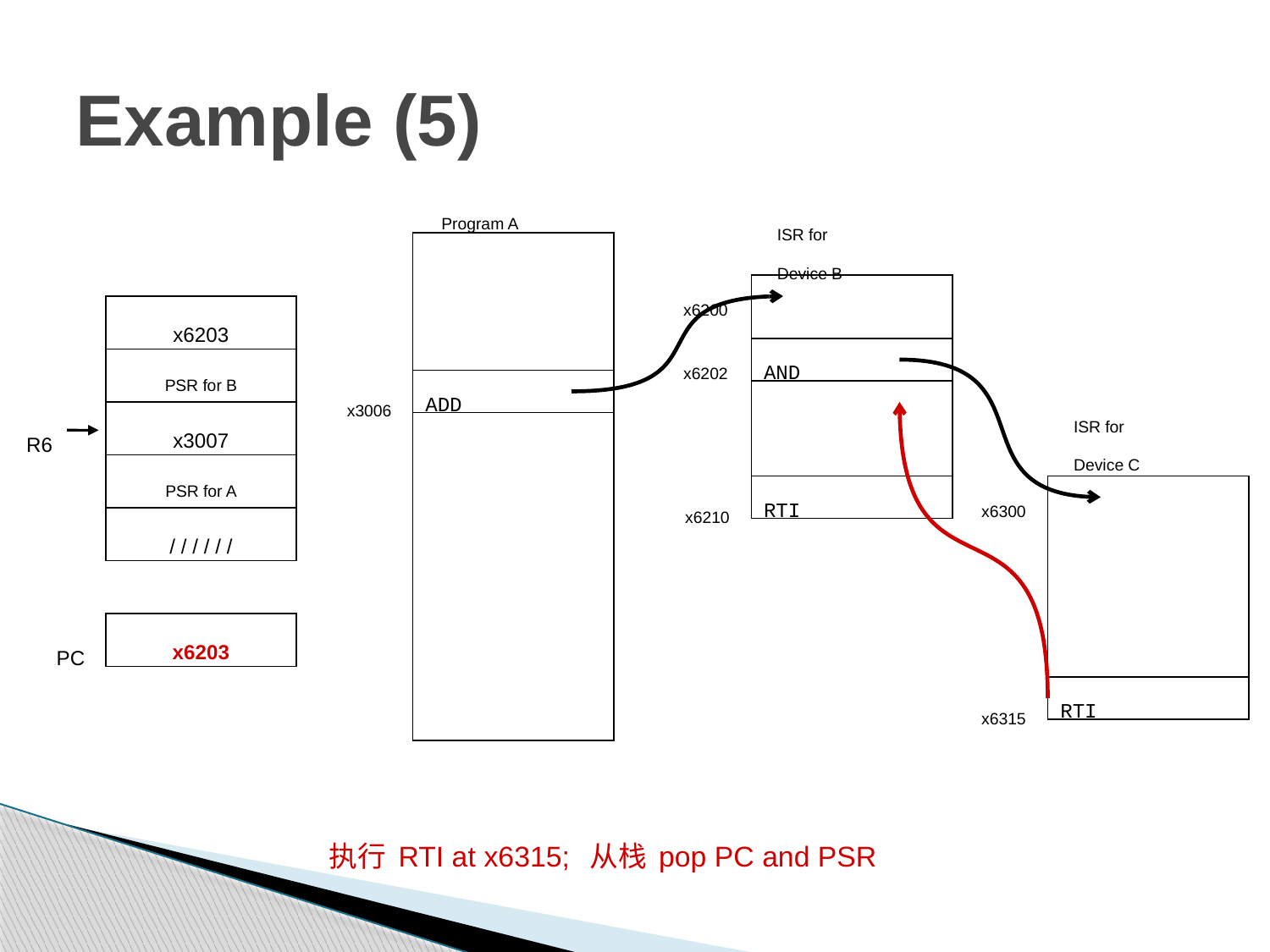

# Example (5)
Program A
ISR for
Device B

x6200

x6203
x6202
AND
PSR for B
ADD
x3006
ISR for
Device C
R6
x3007

PSR for A
RTI
x6300

x6210
/ / / / / /
x6203
PC
RTI
x6315
执行RTI at x6315; 从栈pop PC and PSR